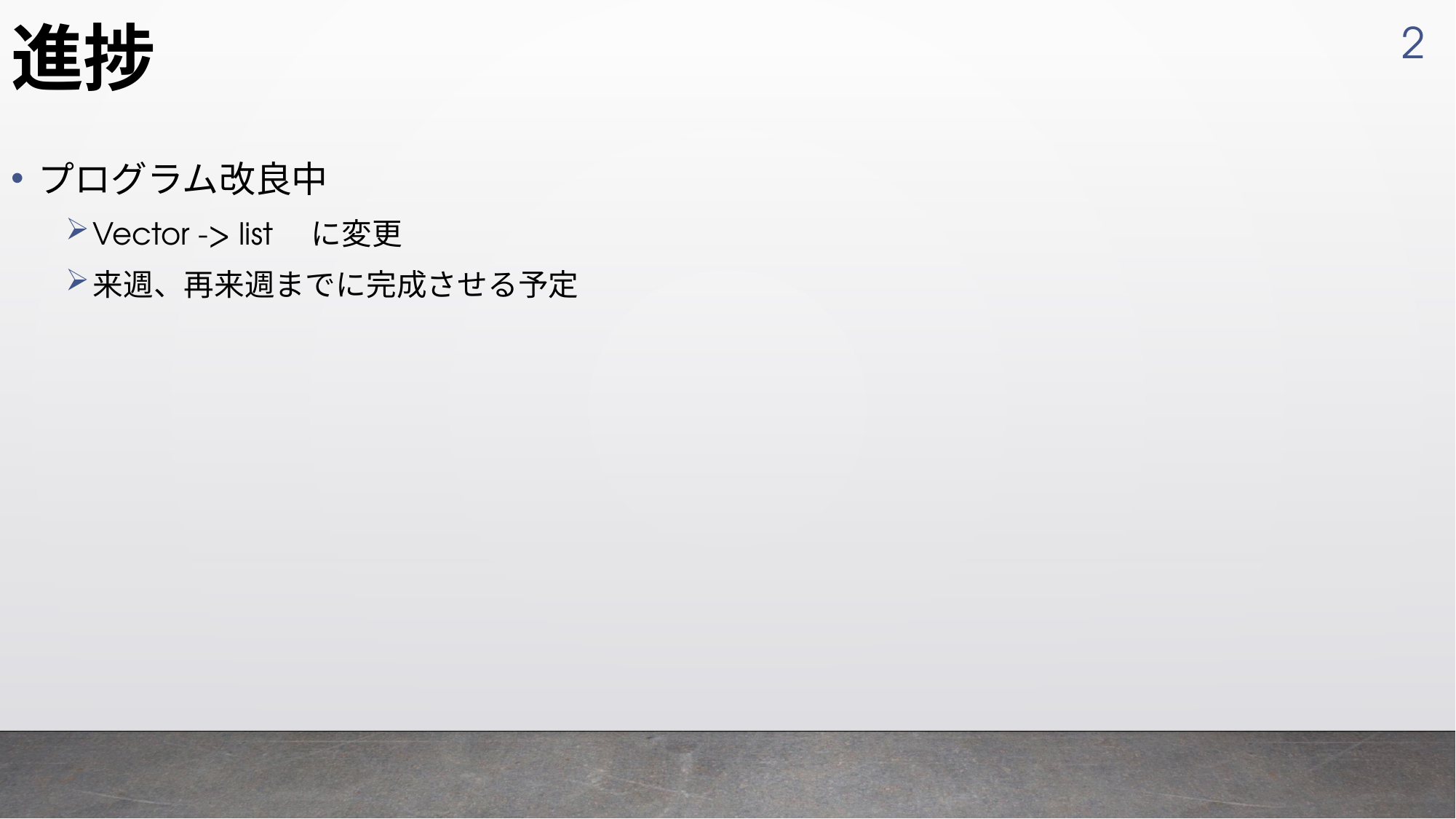

2
# 進捗
プログラム改良中
Vector -> list　に変更
来週、再来週までに完成させる予定